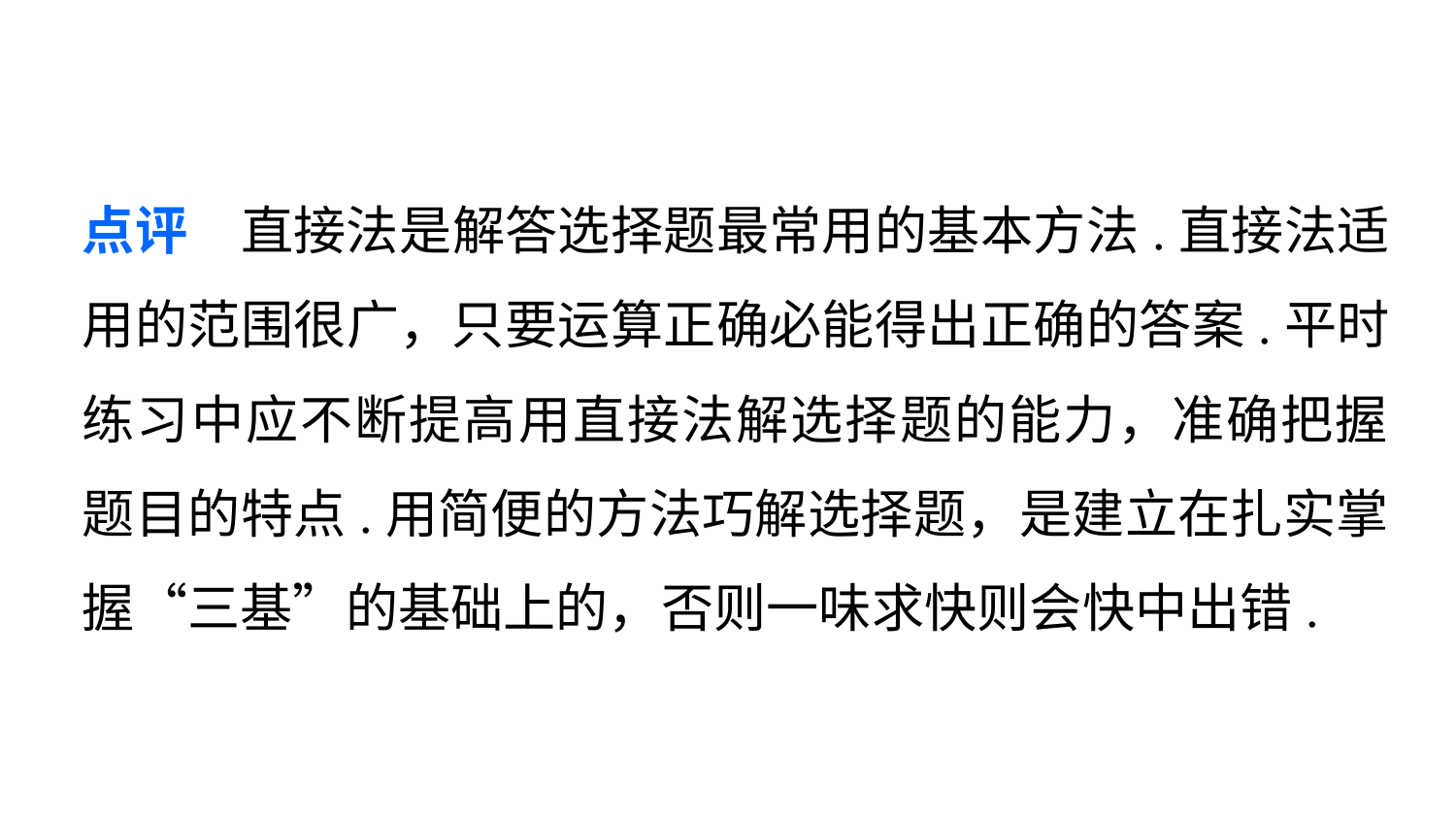

点评　直接法是解答选择题最常用的基本方法.直接法适用的范围很广，只要运算正确必能得出正确的答案.平时练习中应不断提高用直接法解选择题的能力，准确把握题目的特点.用简便的方法巧解选择题，是建立在扎实掌握“三基”的基础上的，否则一味求快则会快中出错.